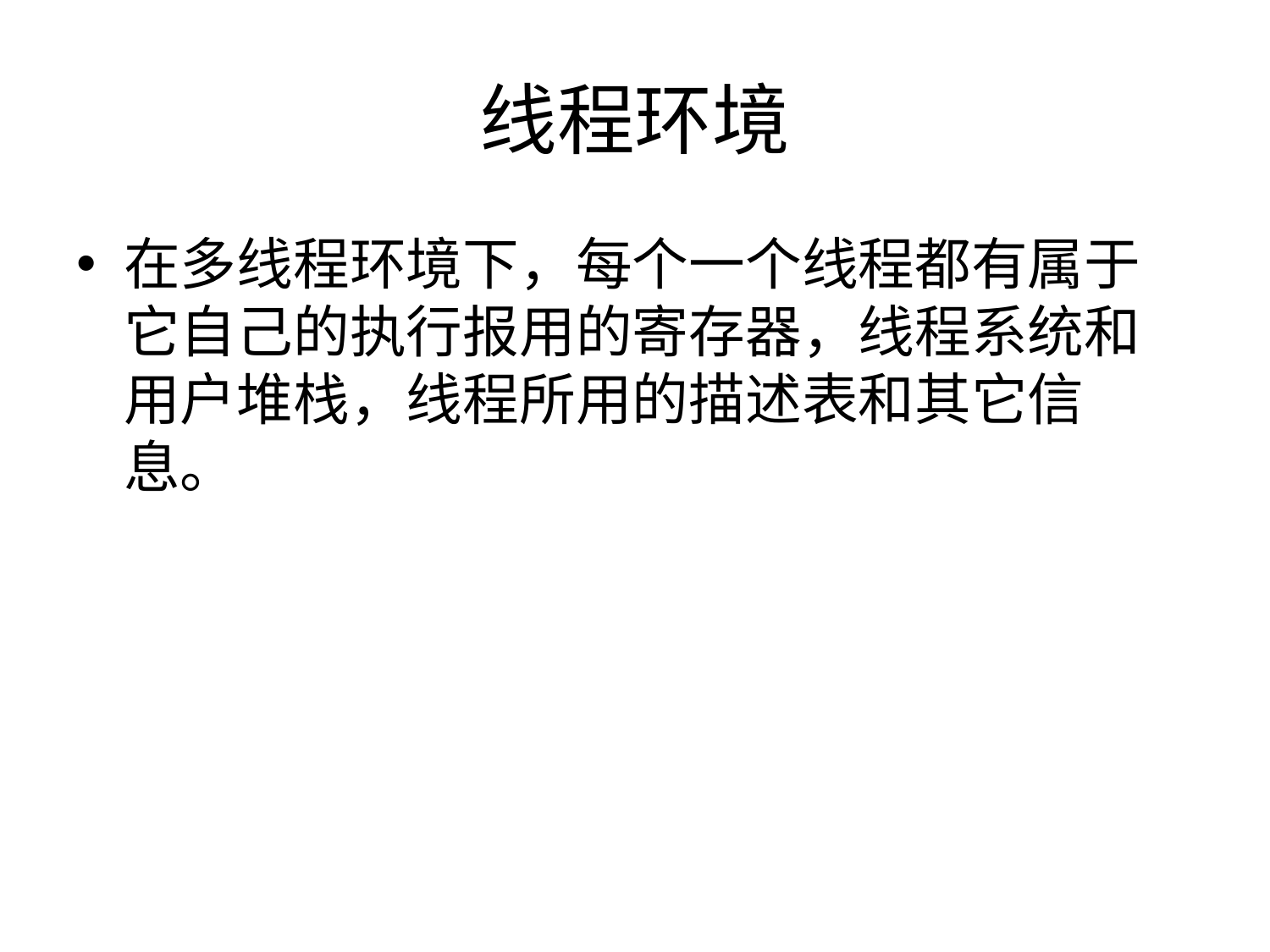

# 线程环境
在多线程环境下，每个一个线程都有属于它自己的执行报用的寄存器，线程系统和用户堆栈，线程所用的描述表和其它信息。